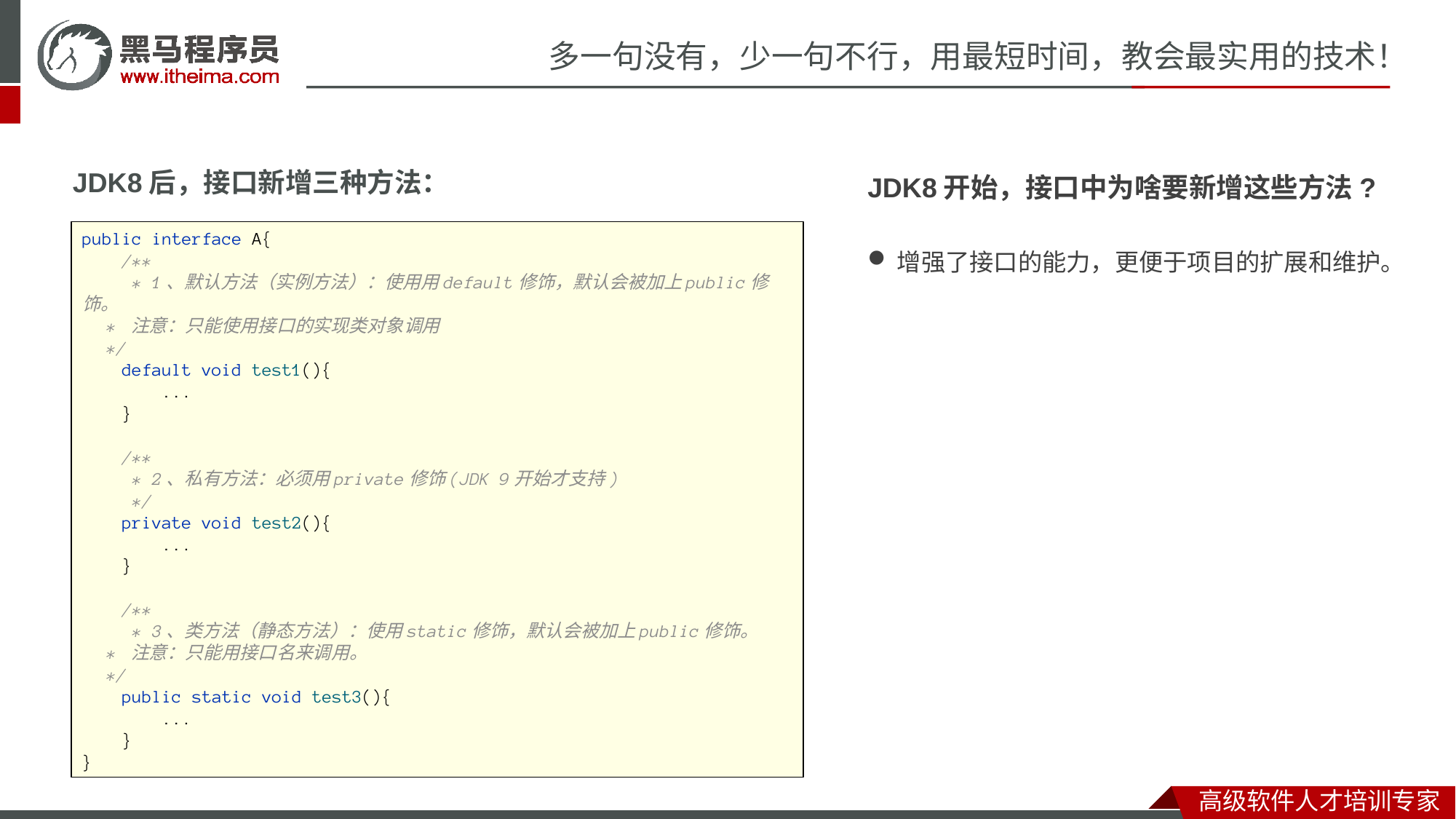

JDK8开始，接口中为啥要新增这些方法?
增强了接口的能力，更便于项目的扩展和维护。
JDK8后，接口新增三种方法：
public interface A{
    /**
     * 1、默认方法（实例方法）：使用用default修饰，默认会被加上public修饰。
     * 注意：只能使用接口的实现类对象调用
     */
    default void test1(){
        ...
    }
    /**
     * 2、私有方法：必须用private修饰(JDK 9开始才支持)
     */
    private void test2(){
        ...
    }
    /**
     * 3、类方法（静态方法）：使用static修饰，默认会被加上public修饰。
     * 注意：只能用接口名来调用。
     */
    public static void test3(){
        ...
    }
}